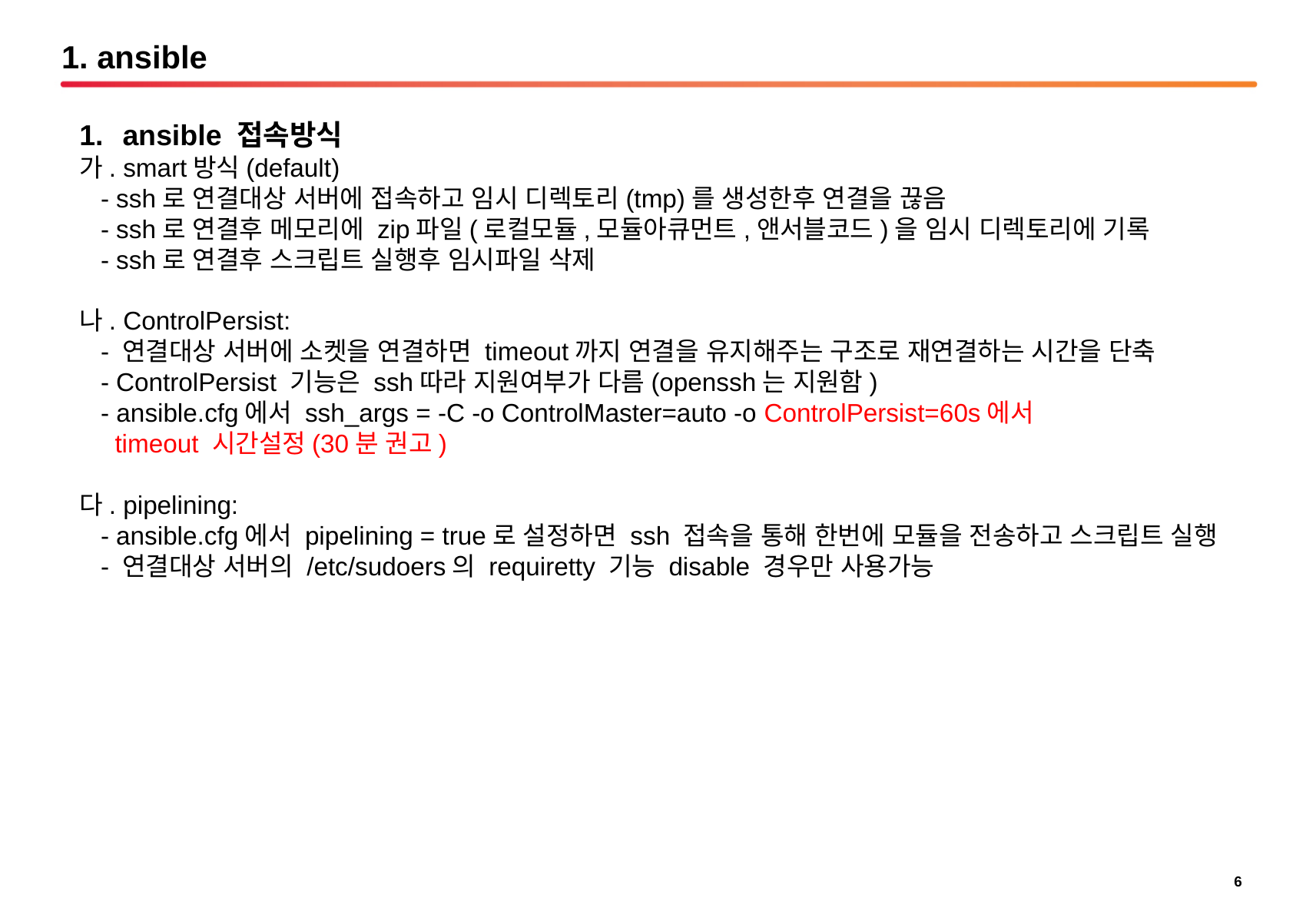

# 1. ansible
ansible 접속방식
가. smart방식(default)
   - ssh로 연결대상 서버에 접속하고 임시 디렉토리(tmp)를 생성한후 연결을 끊음
   - ssh로 연결후 메모리에 zip파일(로컬모듈,모듈아큐먼트,앤서블코드)을 임시 디렉토리에 기록
   - ssh로 연결후 스크립트 실행후 임시파일 삭제

나. ControlPersist:
   - 연결대상 서버에 소켓을 연결하면 timeout까지 연결을 유지해주는 구조로 재연결하는 시간을 단축
   - ControlPersist 기능은 ssh따라 지원여부가 다름(openssh는 지원함)
   - ansible.cfg에서 ssh_args = -C -o ControlMaster=auto -o ControlPersist=60s에서
     timeout 시간설정(30분 권고)

다. pipelining:
   - ansible.cfg에서 pipelining = true로 설정하면 ssh 접속을 통해 한번에 모듈을 전송하고 스크립트 실행
   - 연결대상 서버의 /etc/sudoers의 requiretty 기능 disable 경우만 사용가능